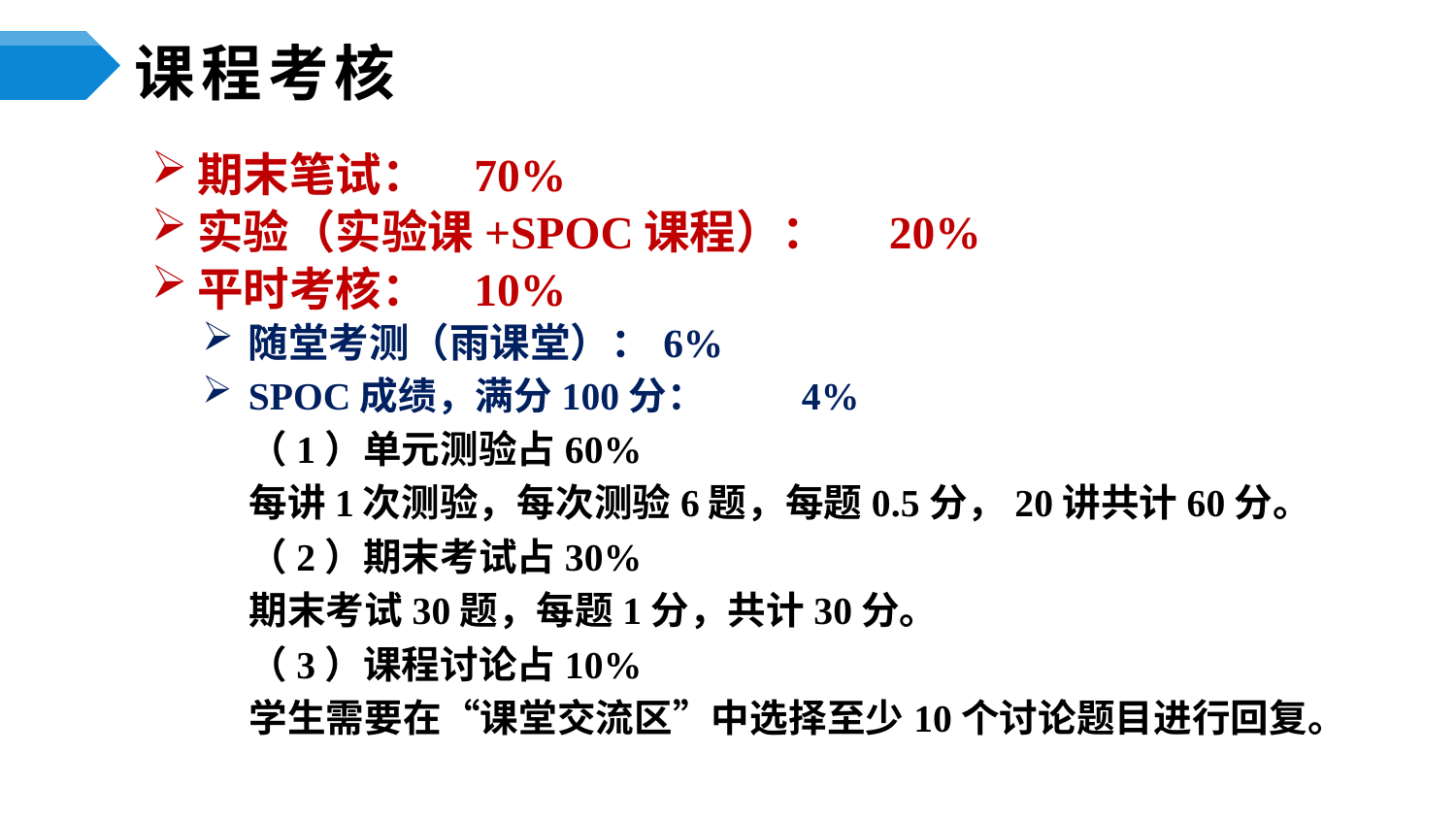

# 课程考核
期末笔试：				70%
实验（实验课+SPOC课程）：	20%
平时考核：				10%
随堂考测（雨课堂）：	6%
SPOC成绩，满分100分：	4%
（1）单元测验占60%
	每讲1次测验，每次测验6题，每题0.5分，20讲共计60分。
（2）期末考试占30%
	期末考试30题，每题1分，共计30分。
（3）课程讨论占10%
	学生需要在“课堂交流区”中选择至少10个讨论题目进行回复。